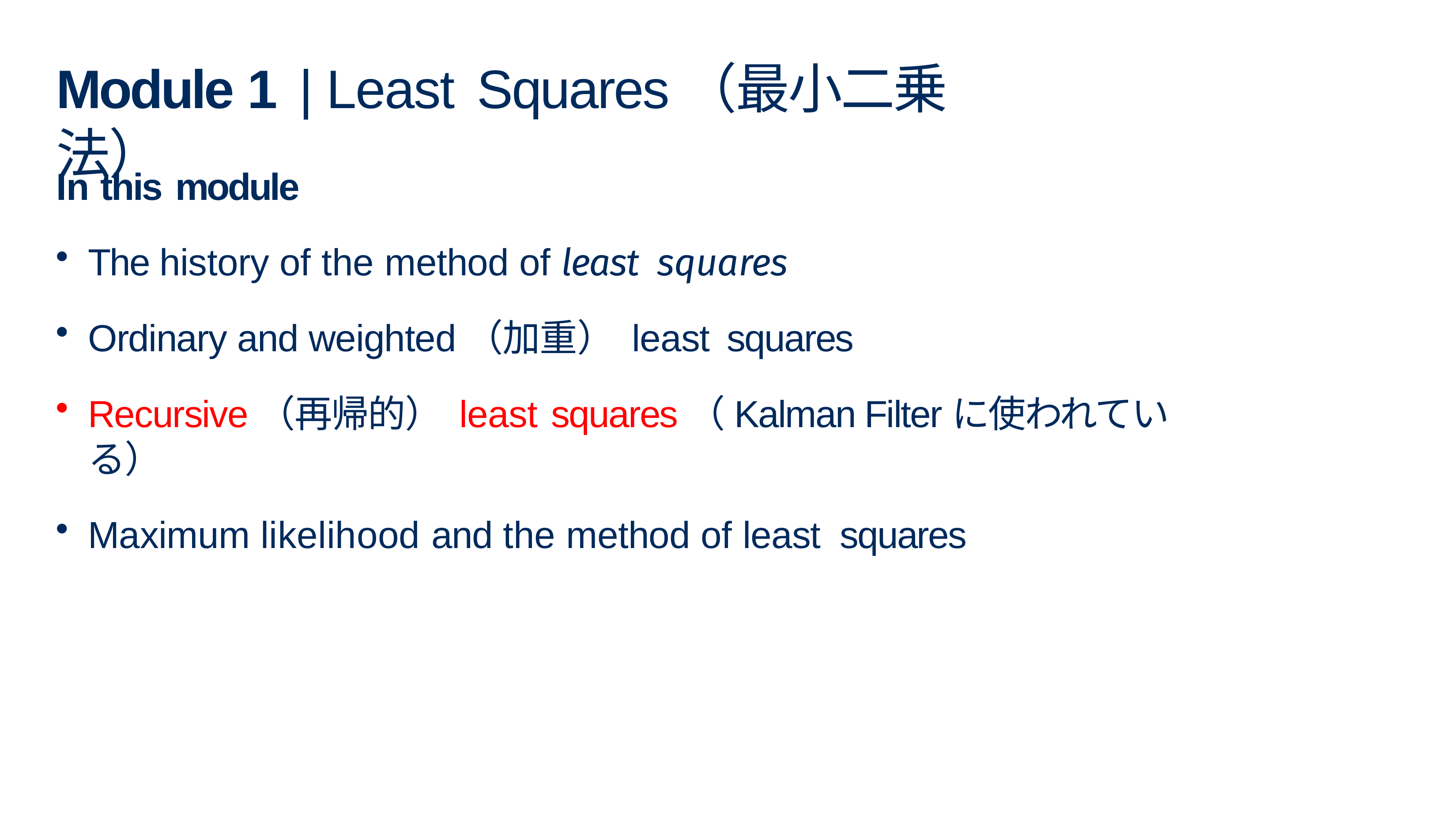

# Module 1 | Least Squares（最小二乗法）
In this module
The history of the method of least squares
Ordinary and weighted（加重） least squares
Recursive（再帰的） least squares（Kalman Filterに使われている）
Maximum likelihood and the method of least squares